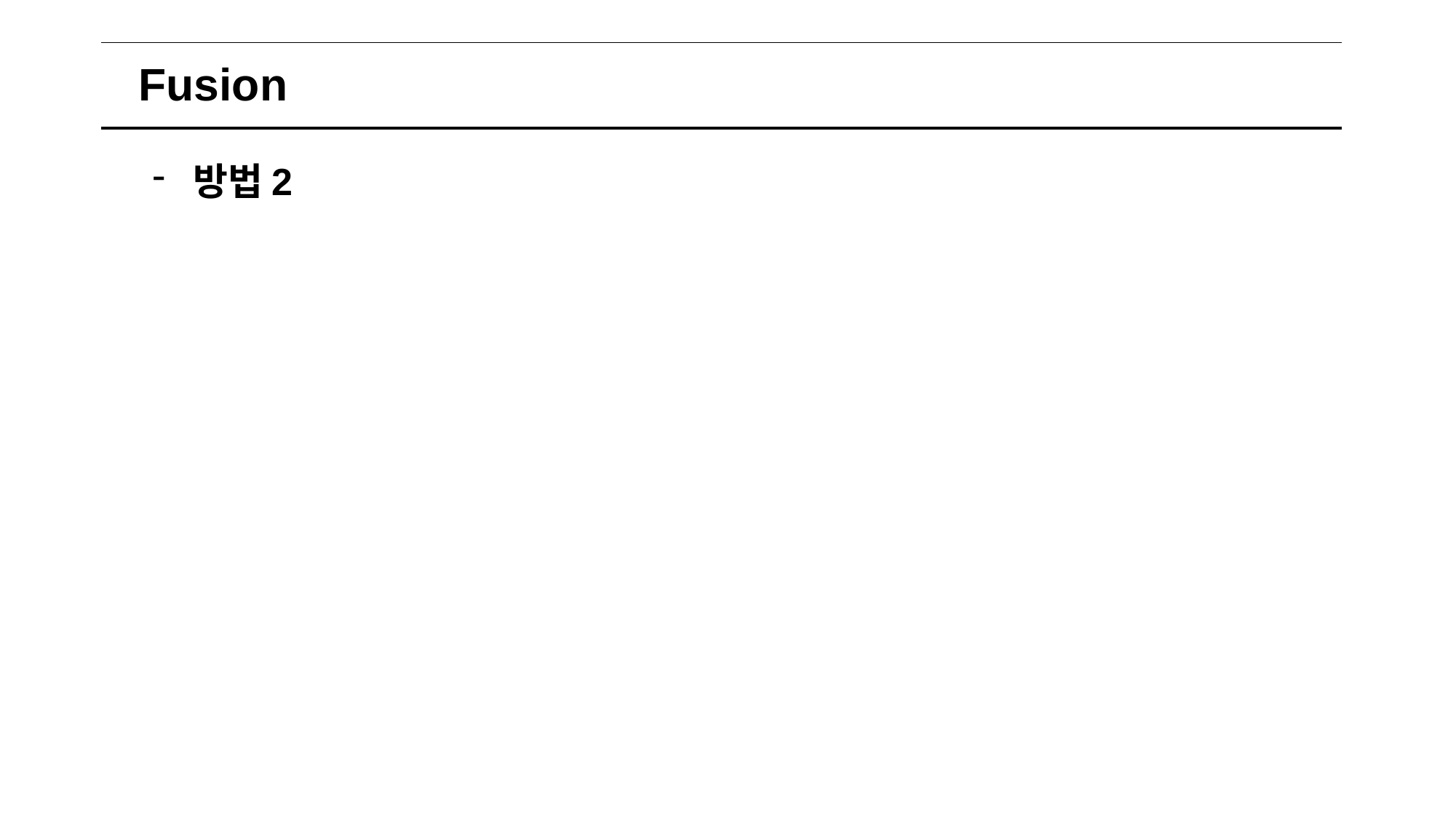

| Fusion |
| --- |
방법2